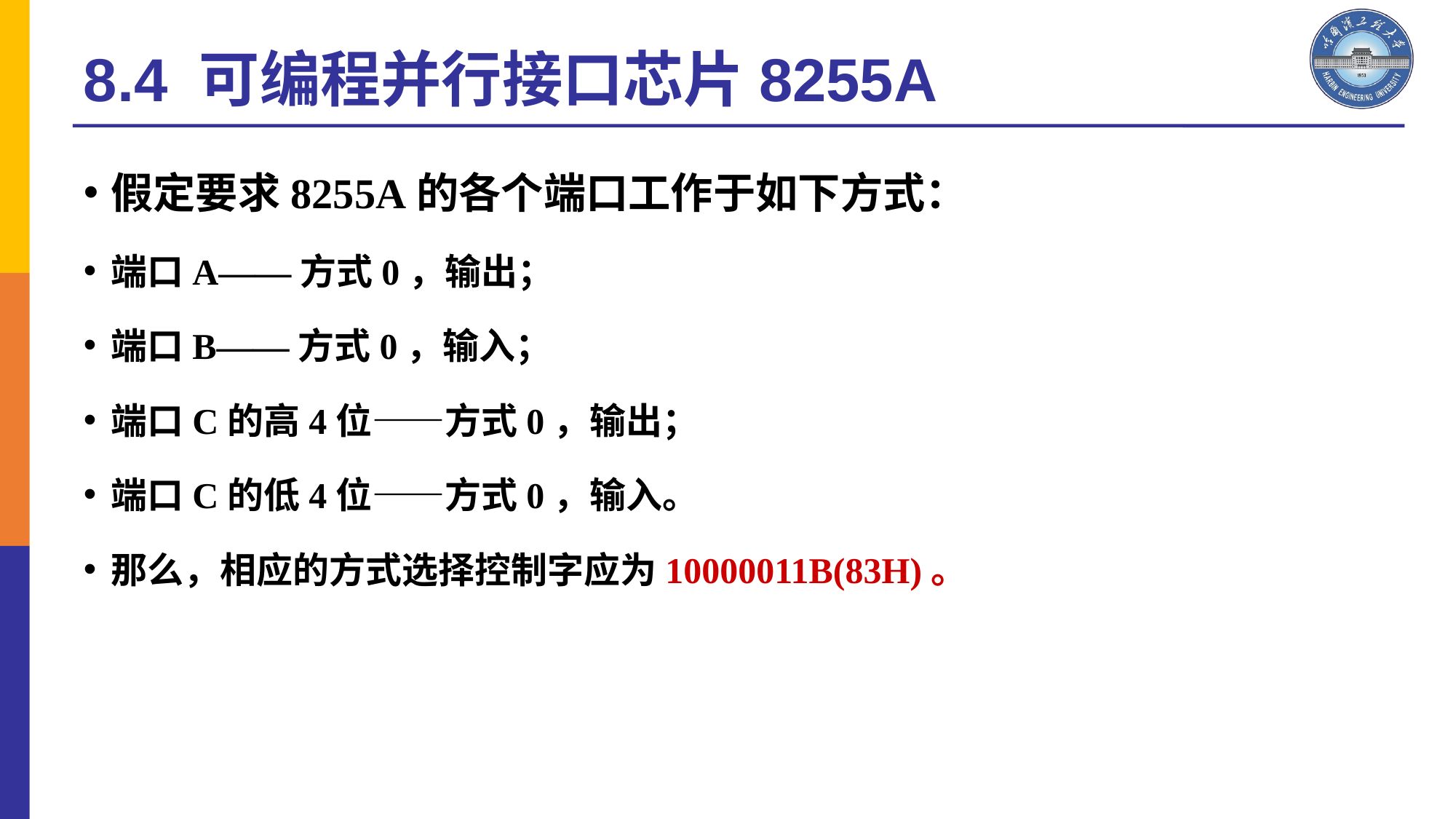

8.4 可编程并行接口芯片8255A
假定要求8255A的各个端口工作于如下方式：
端口A——方式0，输出；
端口B——方式0，输入；
端口C的高4位——方式0，输出；
端口C的低4位——方式0，输入。
那么，相应的方式选择控制字应为10000011B(83H)。